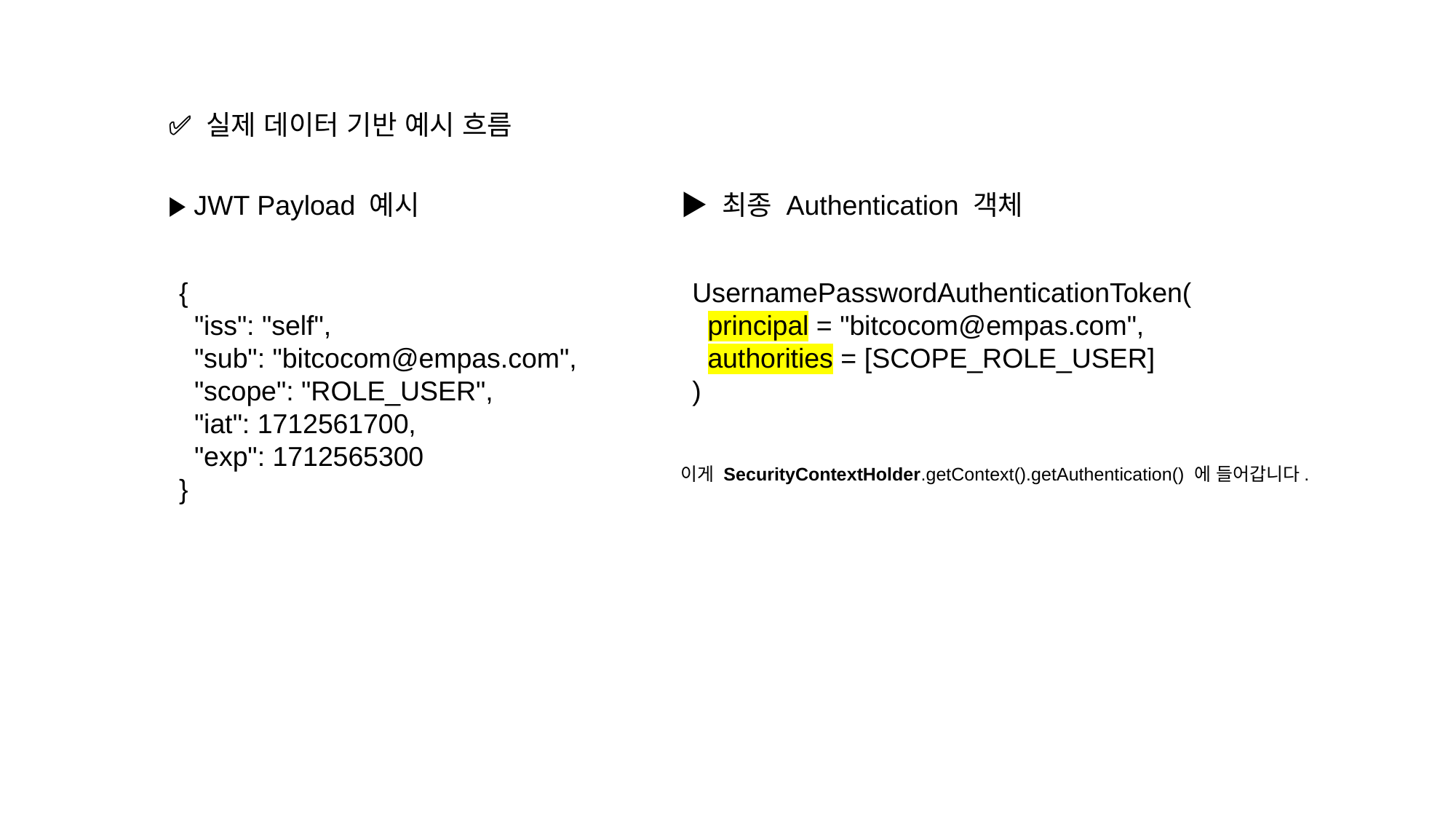

✅ 실제 데이터 기반 예시 흐름
▶️ JWT Payload 예시
▶️ 최종 Authentication 객체
{
  "iss": "self",
  "sub": "bitcocom@empas.com",
  "scope": "ROLE_USER",
  "iat": 1712561700,
  "exp": 1712565300
}
UsernamePasswordAuthenticationToken(
  principal = "bitcocom@empas.com",
  authorities = [SCOPE_ROLE_USER]
)
이게 SecurityContextHolder.getContext().getAuthentication() 에 들어갑니다.